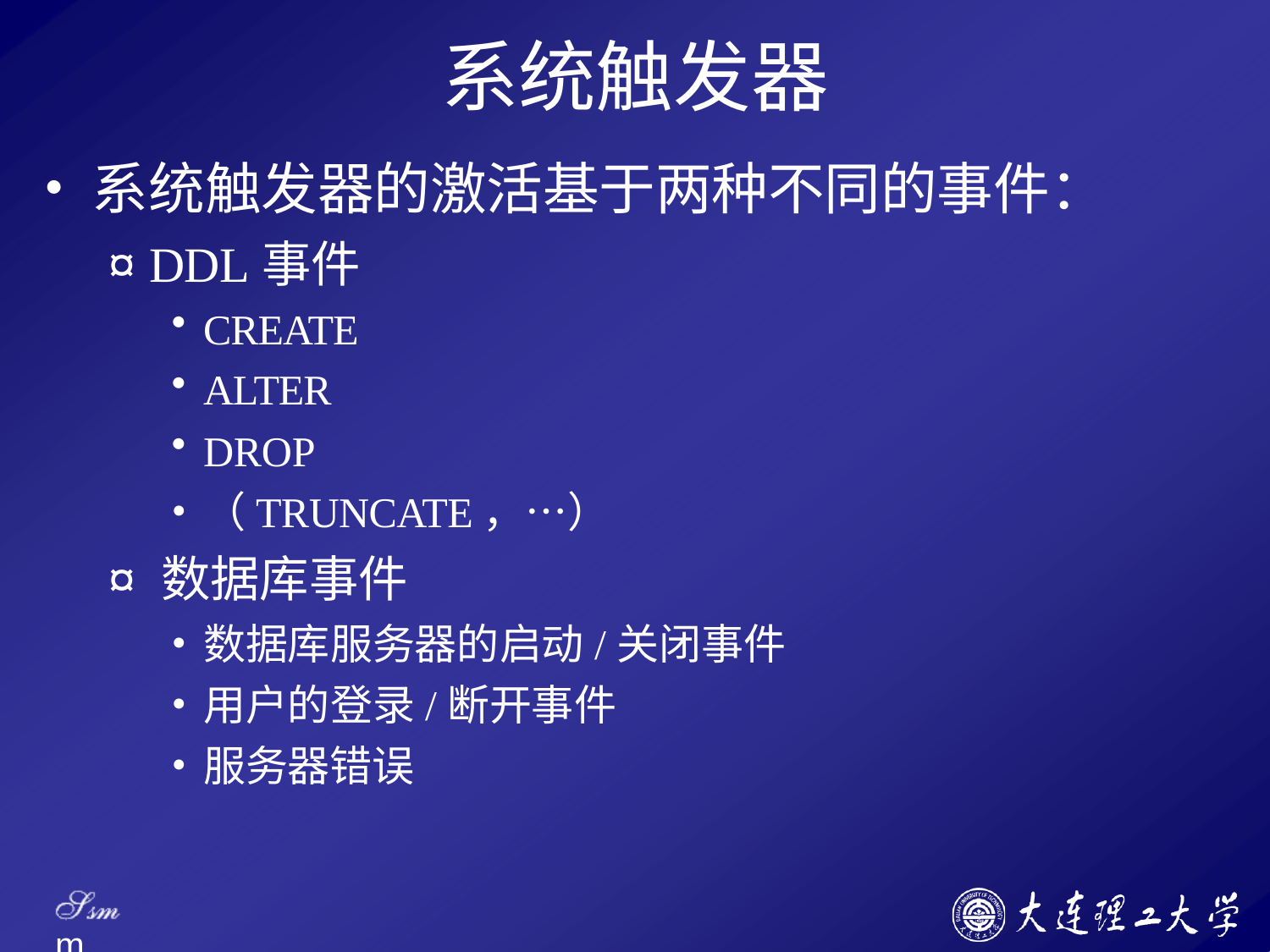

# 系统触发器
系统触发器的激活基于两种不同的事件：
¤ DDL事件
CREATE
ALTER
DROP
（TRUNCATE，…）
¤ 数据库事件
数据库服务器的启动/关闭事件
用户的登录/断开事件
服务器错误

Ssm